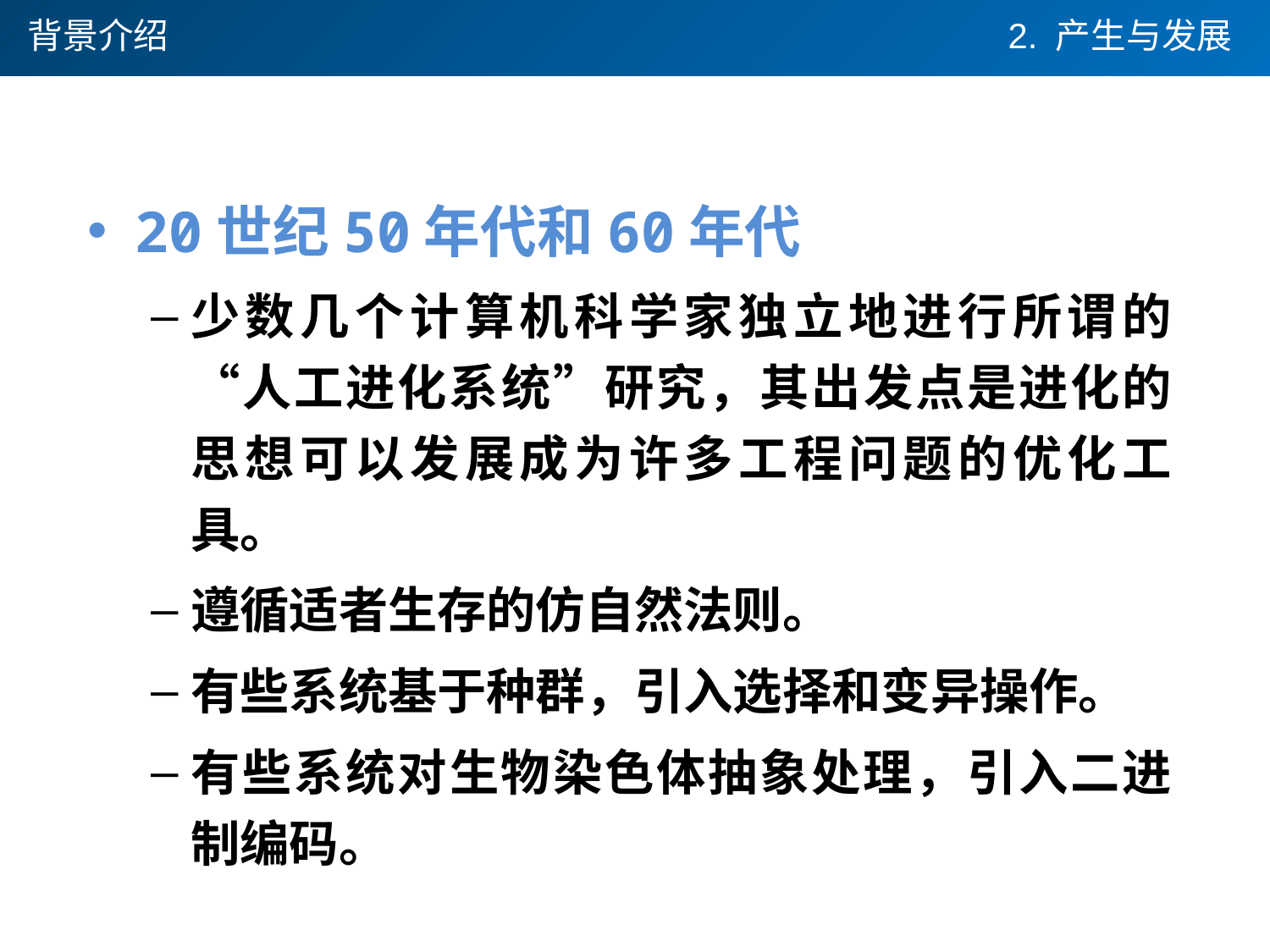

背景介绍
2. 产生与发展
20世纪50年代和60年代
少数几个计算机科学家独立地进行所谓的“人工进化系统”研究，其出发点是进化的思想可以发展成为许多工程问题的优化工具。
遵循适者生存的仿自然法则。
有些系统基于种群，引入选择和变异操作。
有些系统对生物染色体抽象处理，引入二进制编码。
10